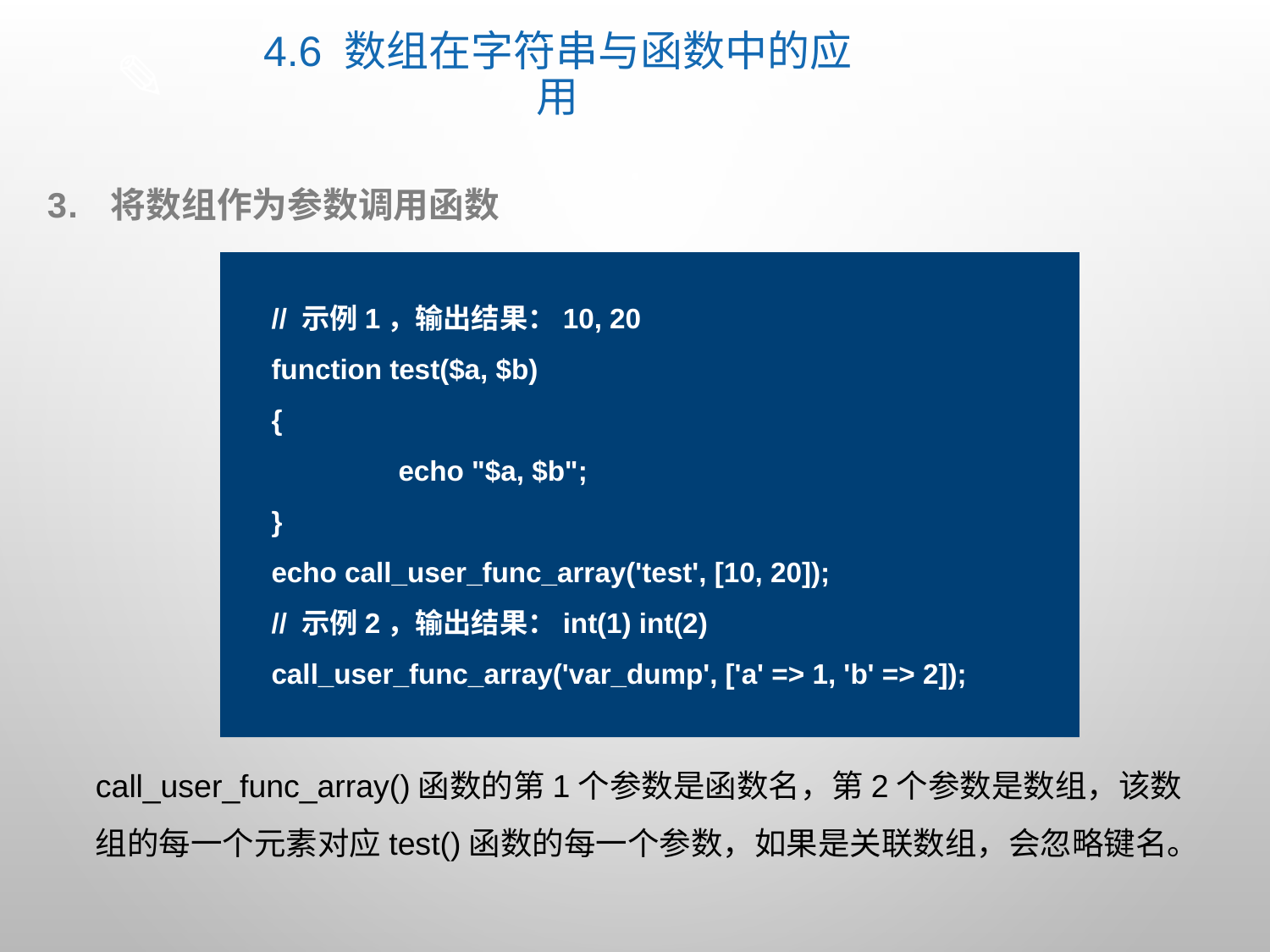

# 4.6 数组在字符串与函数中的应用
将数组作为参数调用函数

// 示例1，输出结果：10, 20
function test($a, $b)
{
	echo "$a, $b";
}
echo call_user_func_array('test', [10, 20]);
// 示例2，输出结果：int(1) int(2)
call_user_func_array('var_dump', ['a' => 1, 'b' => 2]);
call_user_func_array()函数的第1个参数是函数名，第2个参数是数组，该数组的每一个元素对应test()函数的每一个参数，如果是关联数组，会忽略键名。